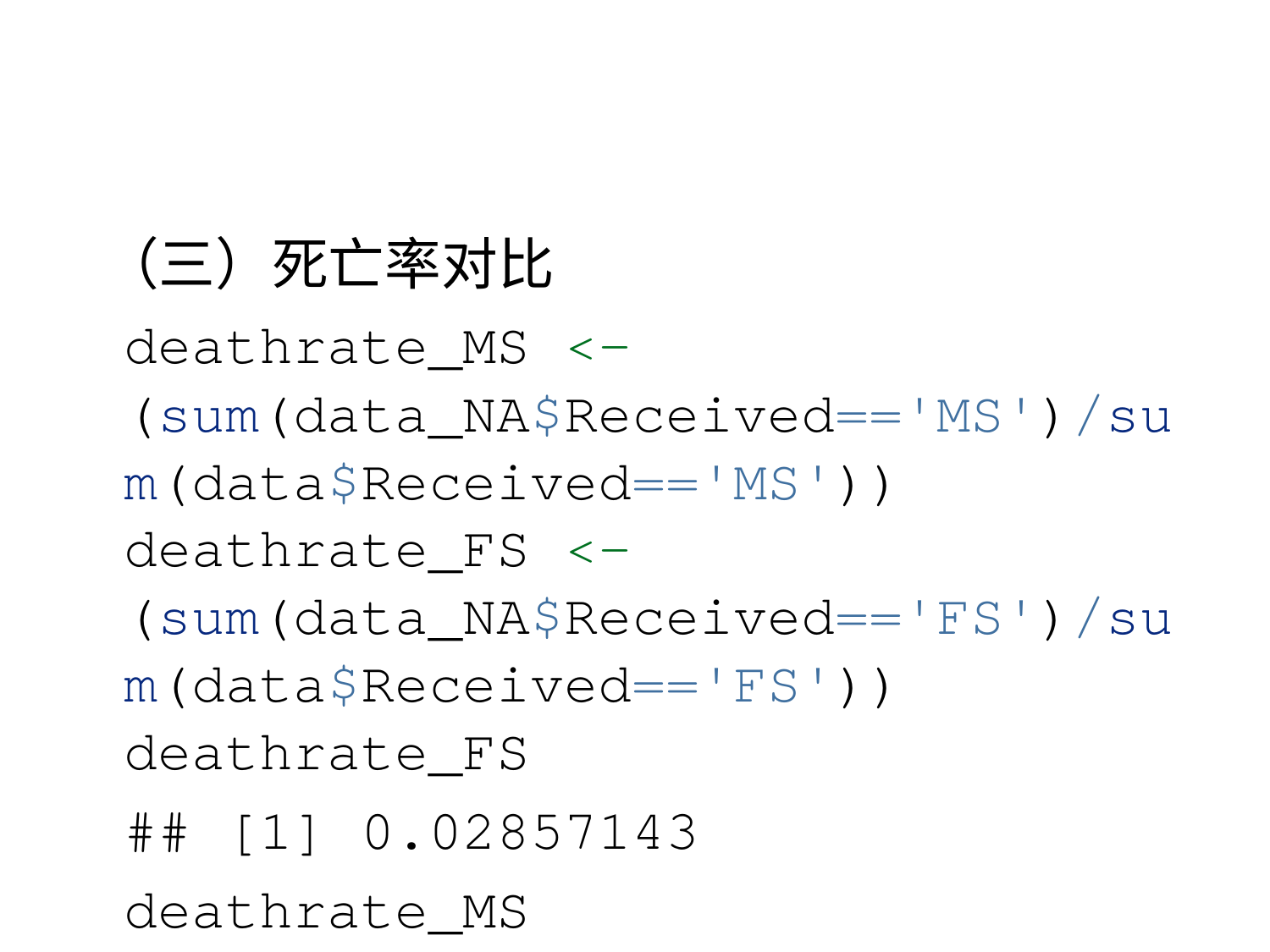

（三）死亡率对比
deathrate_MS <- (sum(data_NA$Received=='MS')/sum(data$Received=='MS'))
deathrate_FS <- (sum(data_NA$Received=='FS')/sum(data$Received=='FS'))
deathrate_FS
## [1] 0.02857143
deathrate_MS
## [1] 0.03030303
（四）手术前后肺功能对比
multiplot(q3,p4,cols = 2)